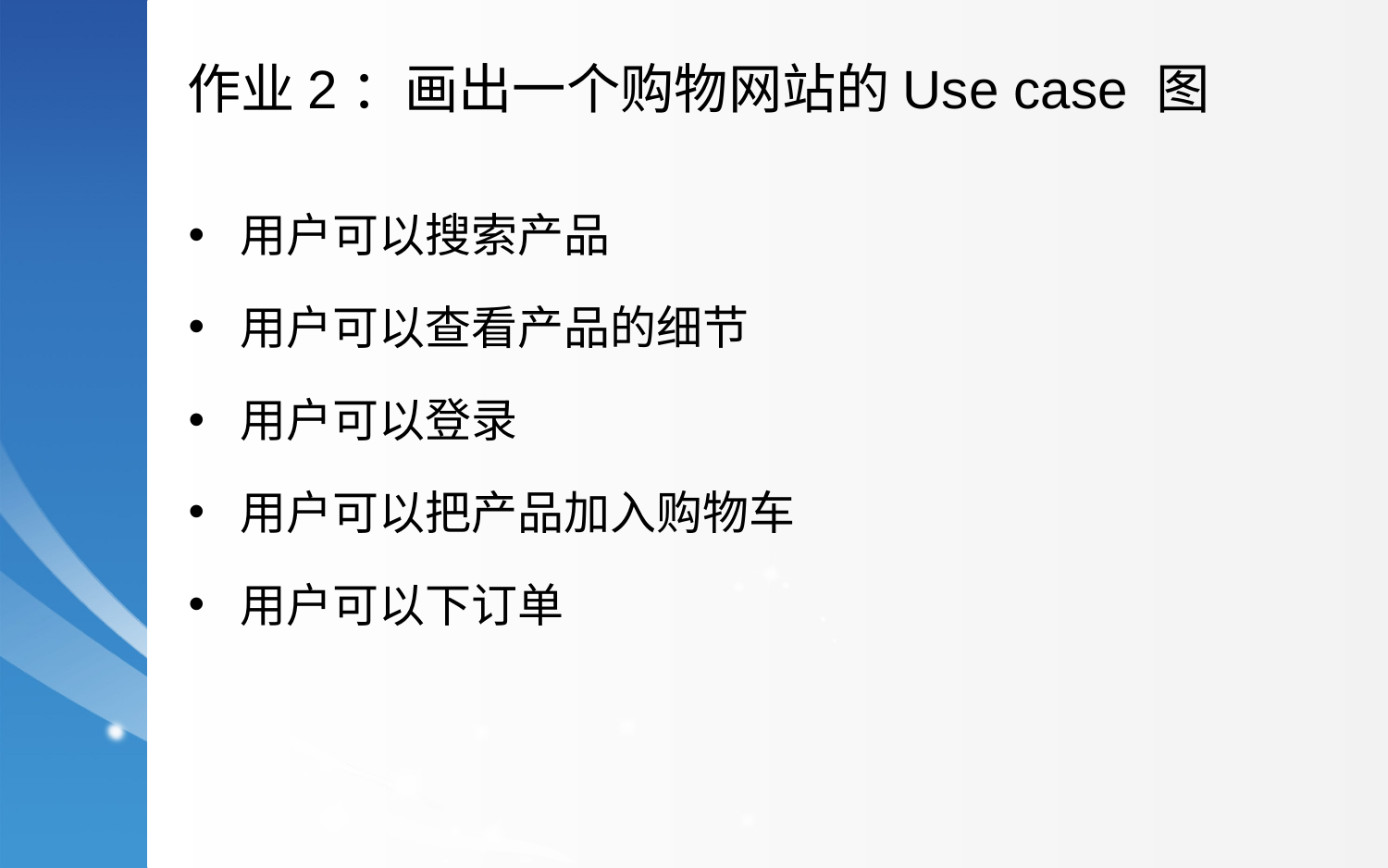

作业2：画出一个购物网站的Use case 图
用户可以搜索产品
用户可以查看产品的细节
用户可以登录
用户可以把产品加入购物车
用户可以下订单